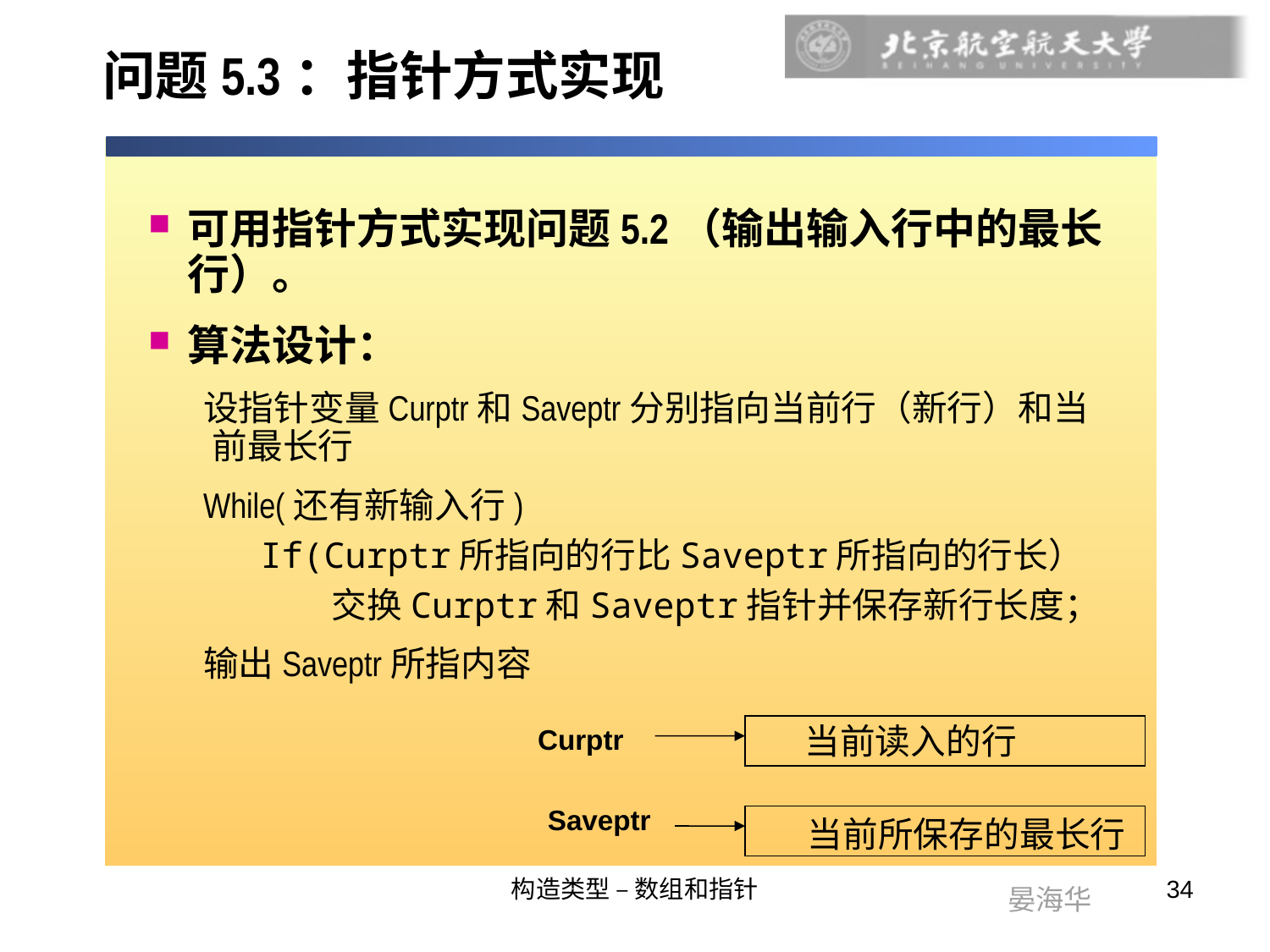

# 问题5.3：指针方式实现
可用指针方式实现问题5.2（输出输入行中的最长行）。
算法设计：
设指针变量Curptr和Saveptr分别指向当前行（新行）和当前最长行
While(还有新输入行)
If(Curptr所指向的行比Saveptr所指向的行长）
        交换Curptr和Saveptr指针并保存新行长度；
输出Saveptr所指内容
当前读入的行
Curptr

Saveptr

当前所保存的最长行
构造类型 – 数组和指针
34